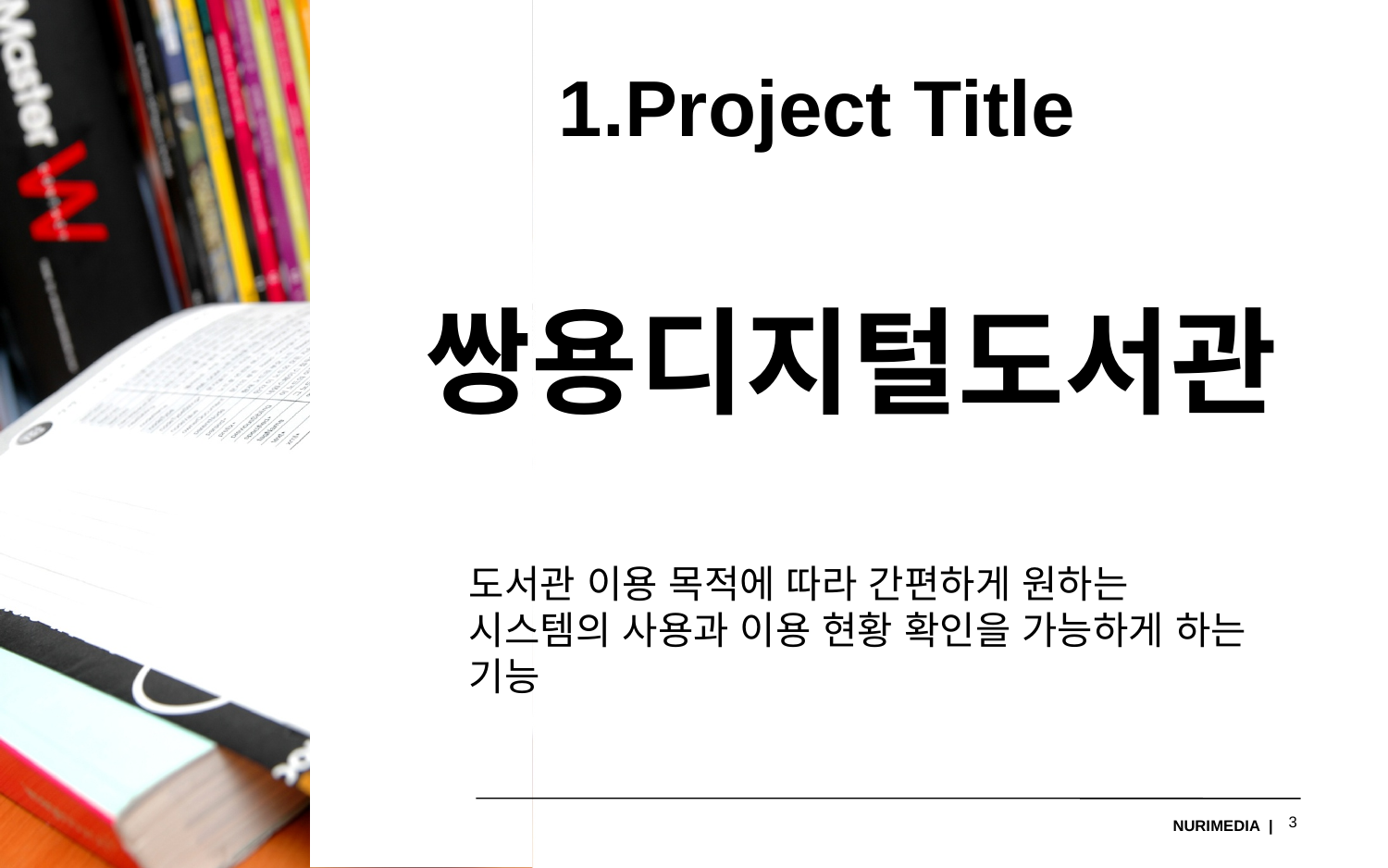

1.Project Title
쌍용디지털도서관
도서관 이용 목적에 따라 간편하게 원하는
시스템의 사용과 이용 현황 확인을 가능하게 하는 기능
NURIMEDIA  |
3